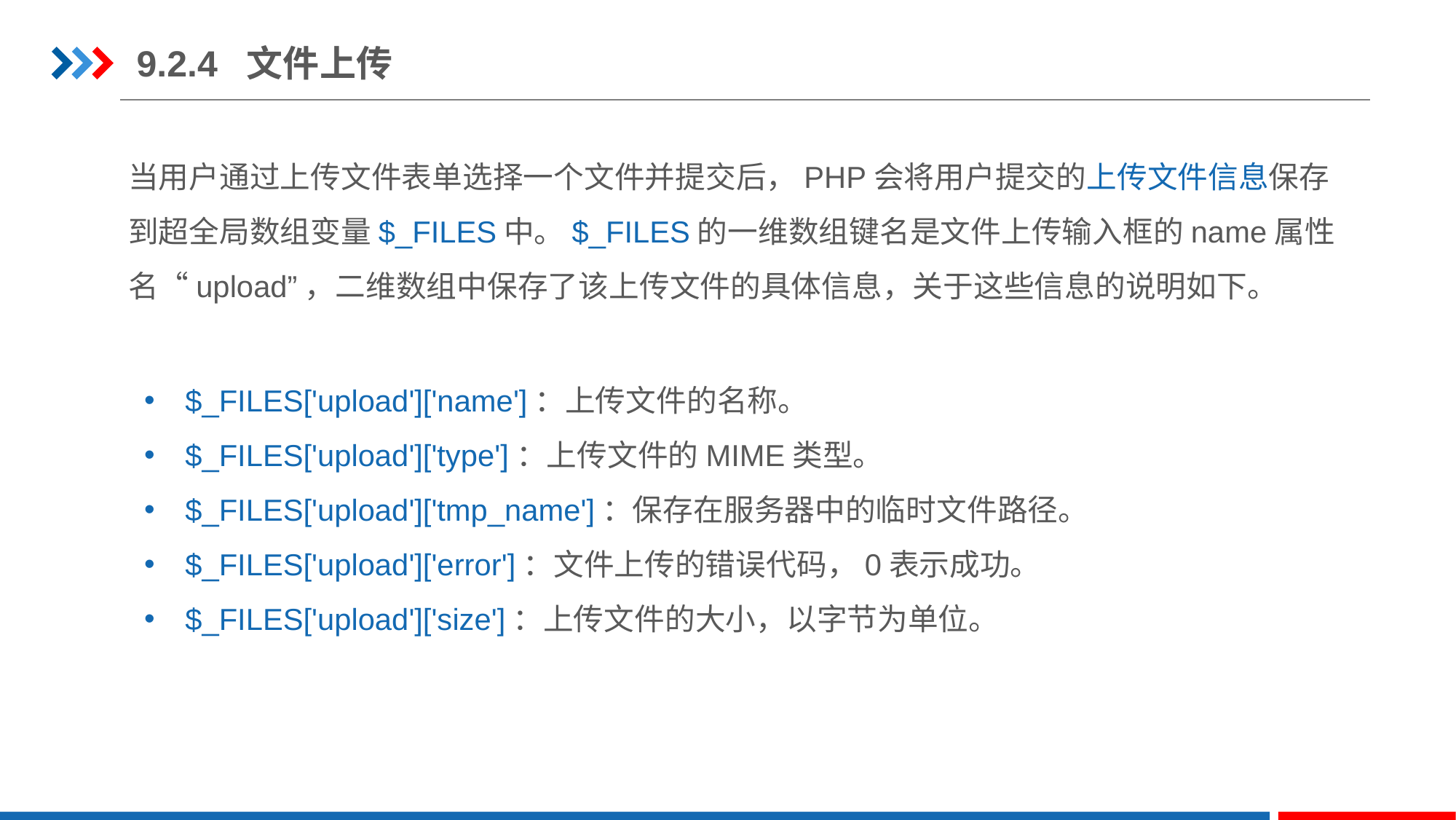

9.2.4  文件上传
当用户通过上传文件表单选择一个文件并提交后，PHP会将用户提交的上传文件信息保存到超全局数组变量$_FILES中。$_FILES的一维数组键名是文件上传输入框的name属性名“upload”，二维数组中保存了该上传文件的具体信息，关于这些信息的说明如下。
$_FILES['upload']['name']：上传文件的名称。
$_FILES['upload']['type']：上传文件的MIME类型。
$_FILES['upload']['tmp_name']：保存在服务器中的临时文件路径。
$_FILES['upload']['error']：文件上传的错误代码，0表示成功。
$_FILES['upload']['size']：上传文件的大小，以字节为单位。